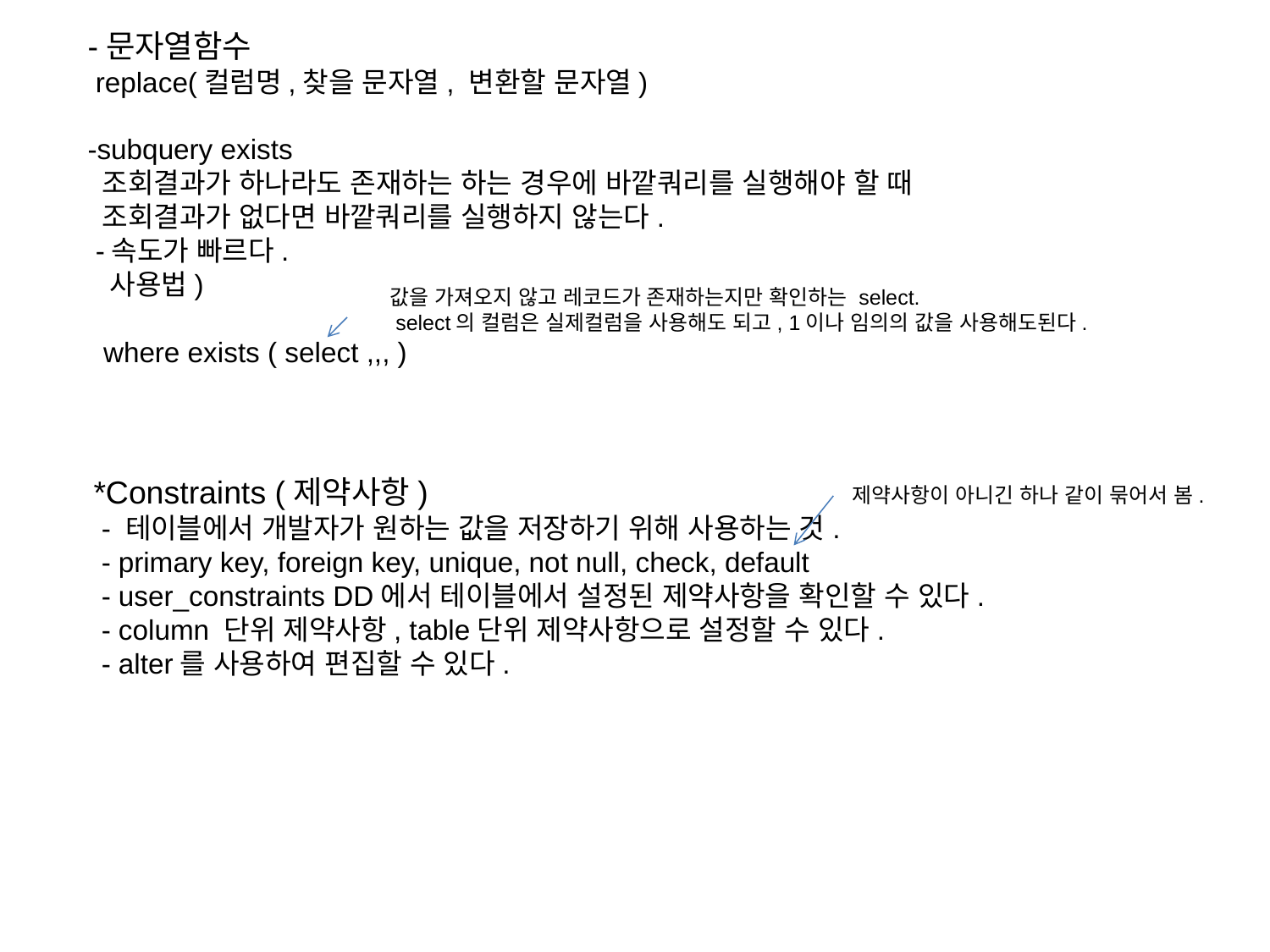

-문자열함수
 replace(컬럼명,찾을 문자열, 변환할 문자열)

-subquery exists
 조회결과가 하나라도 존재하는 하는 경우에 바깥쿼리를 실행해야 할 때
 조회결과가 없다면 바깥쿼리를 실행하지 않는다.
 -속도가 빠르다.
  사용법)

  where exists ( select ,,, )

값을 가져오지 않고 레코드가 존재하는지만 확인하는 select.
 select의 컬럼은 실제컬럼을 사용해도 되고, 1이나 임의의 값을 사용해도된다.
*Constraints (제약사항)
 - 테이블에서 개발자가 원하는 값을 저장하기 위해 사용하는 것.
 - primary key, foreign key, unique, not null, check, default
 - user_constraints DD에서 테이블에서 설정된 제약사항을 확인할 수 있다.
 - column 단위 제약사항, table단위 제약사항으로 설정할 수 있다.
 - alter를 사용하여 편집할 수 있다.

제약사항이 아니긴 하나 같이 묶어서 봄.